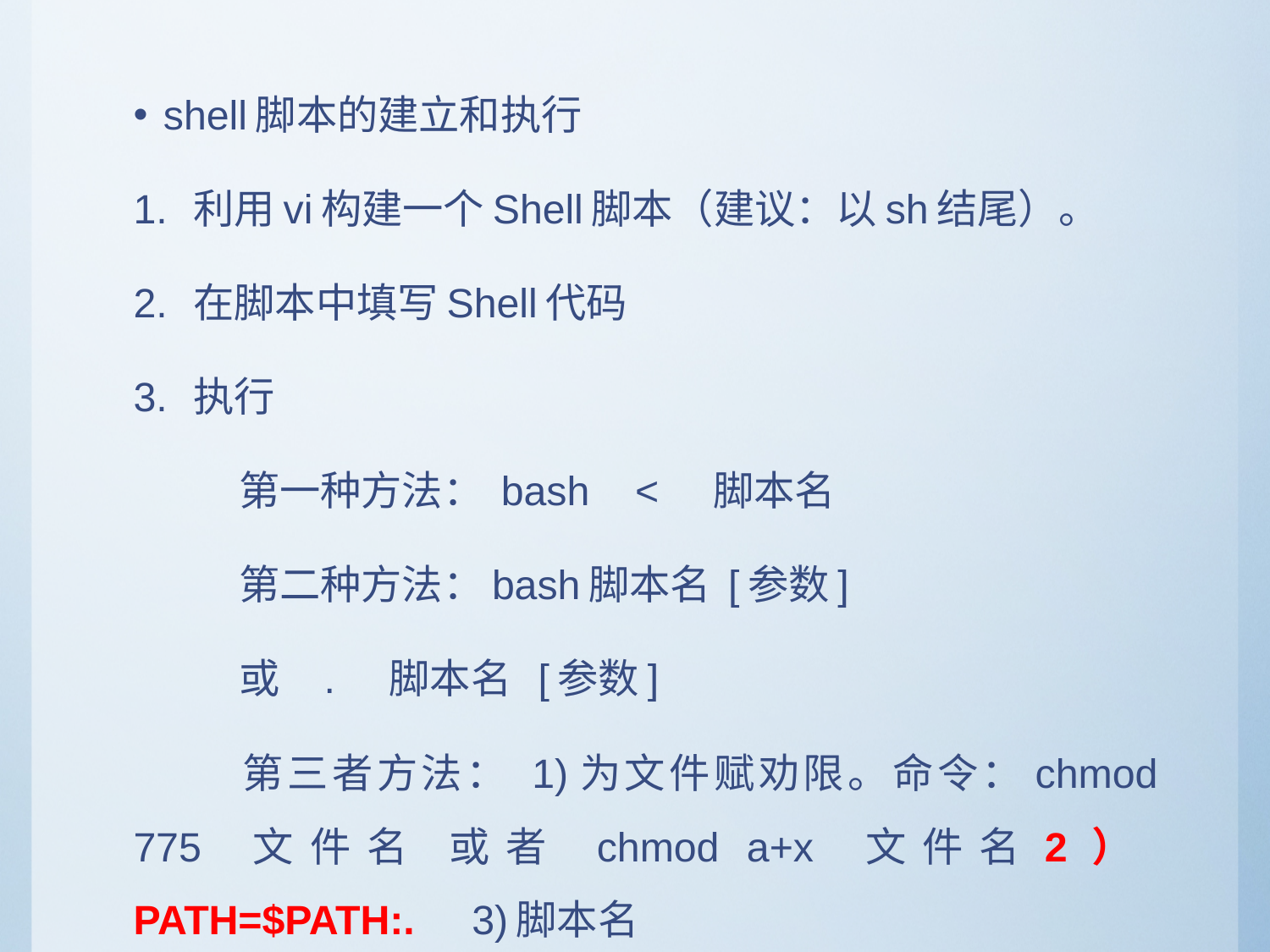

shell脚本的建立和执行
利用vi构建一个Shell脚本（建议：以sh结尾）。
在脚本中填写Shell代码
执行
	第一种方法： bash    <    脚本名
	第二种方法：bash脚本名 [参数]
			或    .    脚本名  [参数]
	第三者方法： 1)为文件赋劝限。命令：chmod 775 文件名 或者 chmod a+x 文件名2）  PATH=$PATH:.     3)脚本名